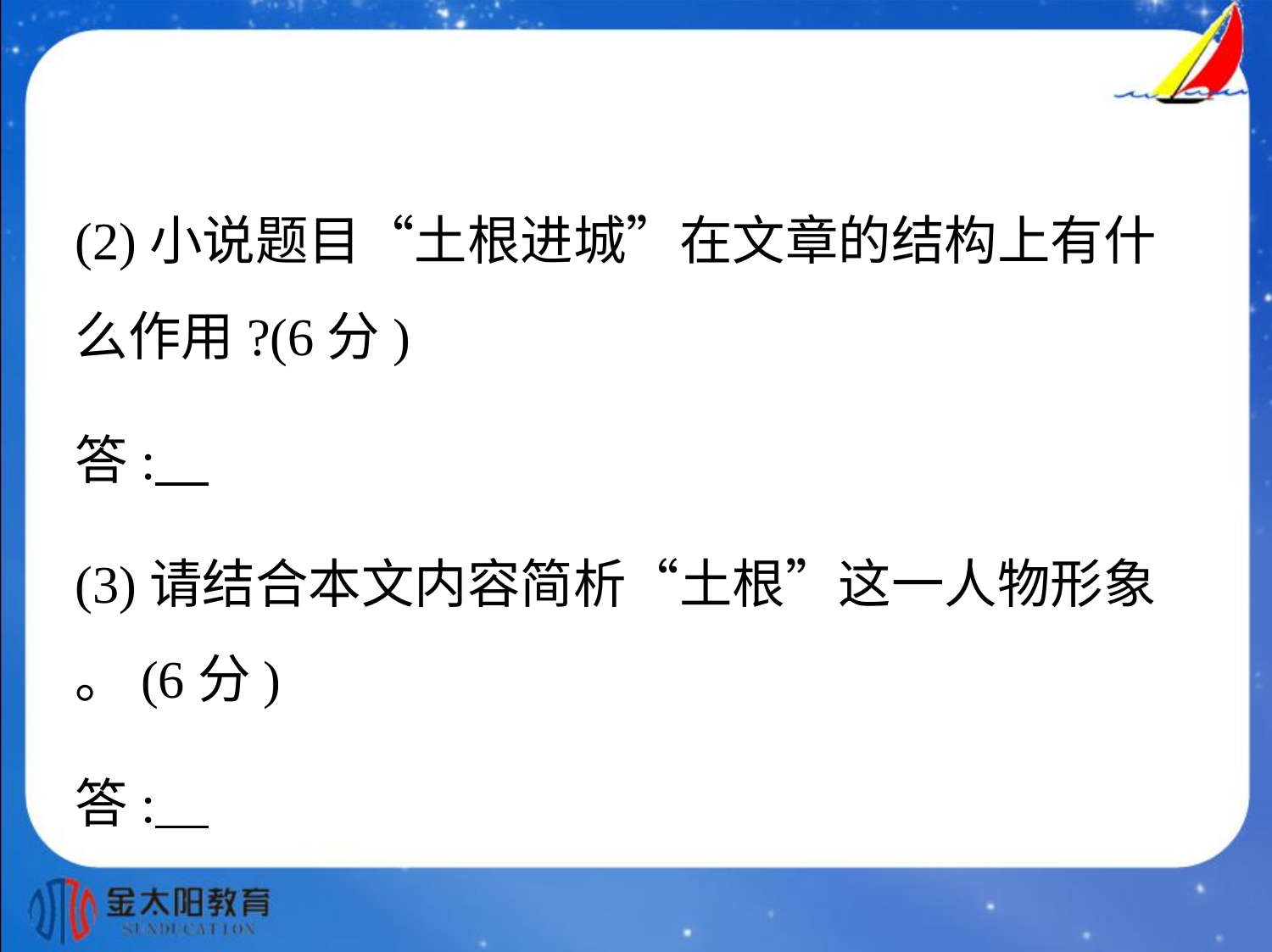

(2)小说题目“土根进城”在文章的结构上有什
么作用?(6分)
答:
(3)请结合本文内容简析“土根”这一人物形象
。(6分)
答: